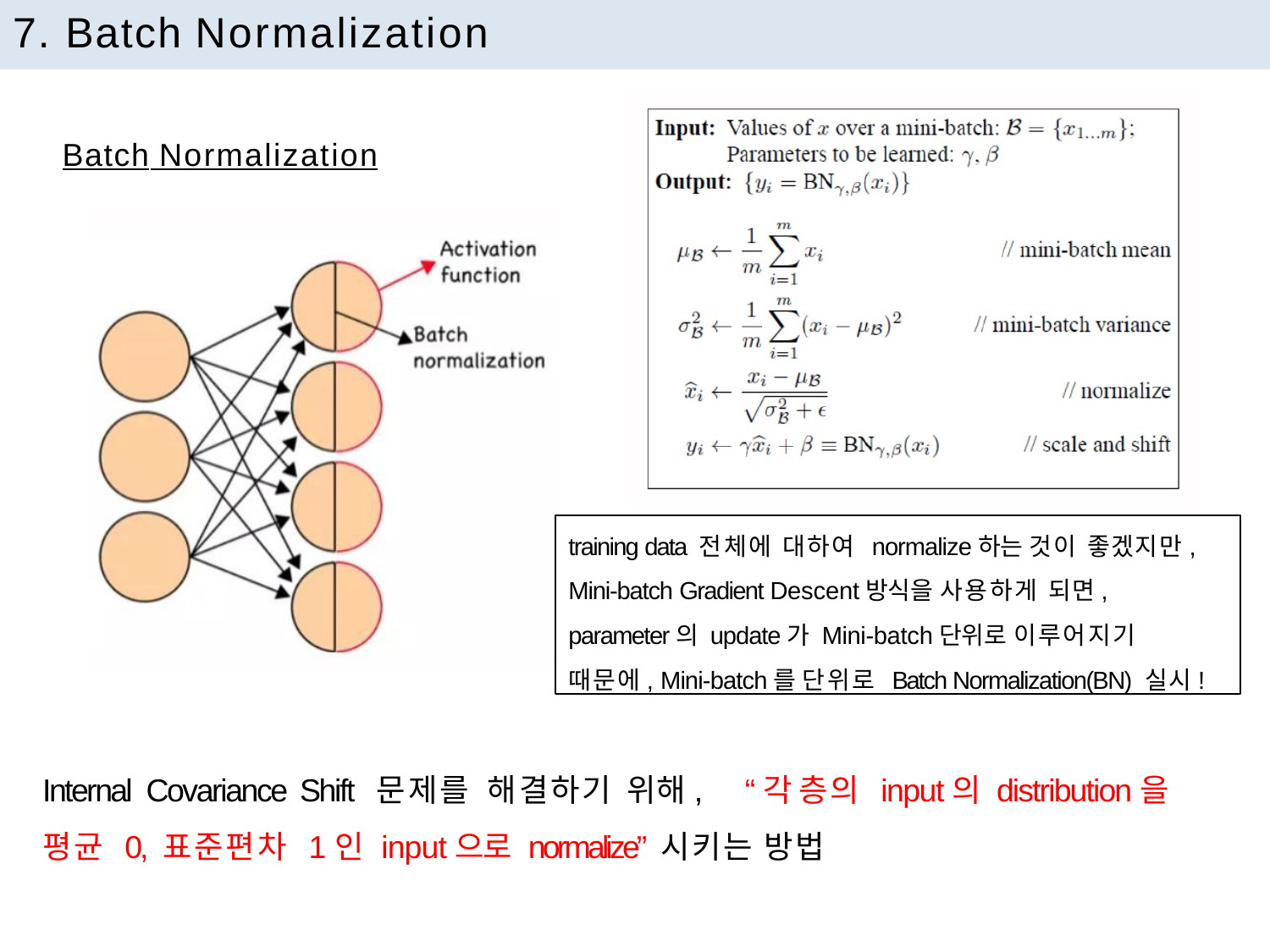

# 7. Batch Normalization

Batch Normalization

training data 전체에 대하여 normalize하는 것이 좋겠지만,  Mini-batch Gradient Descent방식을 사용하게 되면,
parameter의 update가 Mini-batch단위로 이루어지기
때문에, Mini-batch를 단위로 Batch Normalization(BN) 실시!
Internal  Covariance  Shift  문제를 해결하기 위해,	“각 층의 input의 distribution을  평균 0, 표준편차 1인 input으로 normalize” 시키는 방법